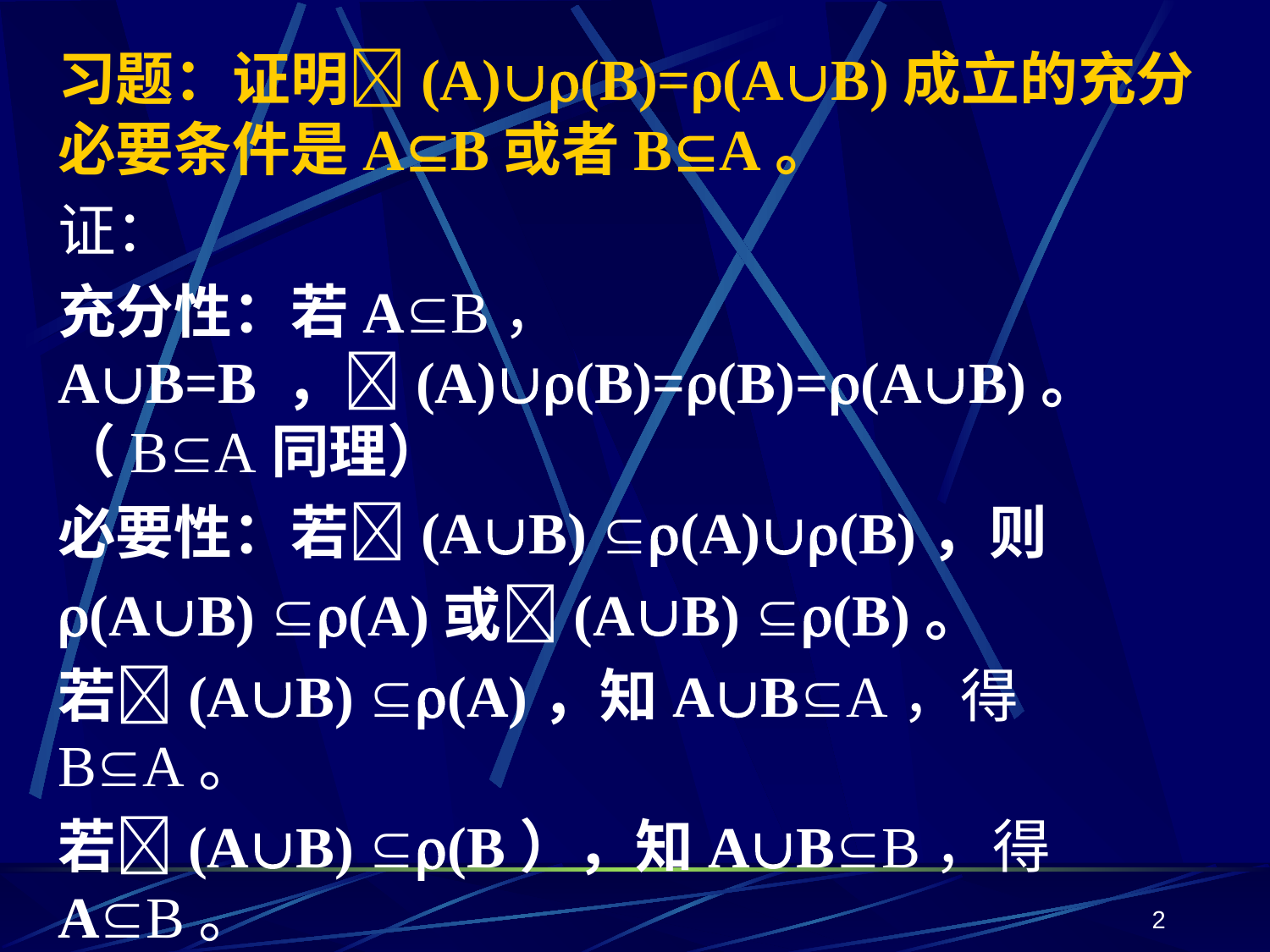

习题：证明ρ(A)∪ρ(B)=ρ(A∪B)成立的充分必要条件是A⊆B或者B⊆A。
证：
充分性：若A⊆B， A∪B=B ，ρ(A)∪ρ(B)=ρ(B)=ρ(A∪B)。（B⊆A同理）
必要性：若ρ(A∪B) ⊆ρ(A)∪ρ(B)，则
ρ(A∪B) ⊆ρ(A)或ρ(A∪B) ⊆ρ(B)。
若ρ(A∪B) ⊆ρ(A)，知A∪B⊆A，得B⊆A。
若ρ(A∪B) ⊆ρ(B），知A∪B⊆B，得A⊆B。
2